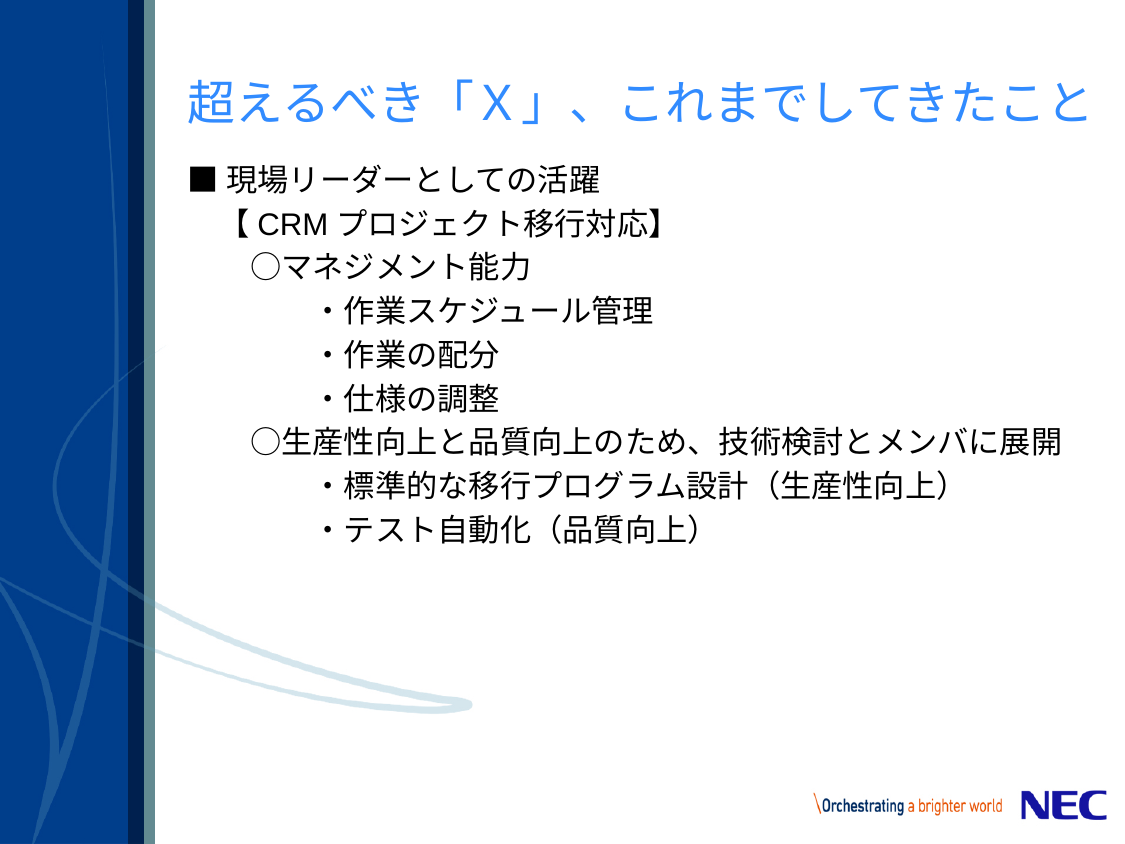

# 超えるべき「Ｘ」、これまでしてきたこと
■現場リーダーとしての活躍
　【CRMプロジェクト移行対応】
　　○マネジメント能力
　　　　・作業スケジュール管理
　　　　・作業の配分
　　　　・仕様の調整
　　○生産性向上と品質向上のため、技術検討とメンバに展開
　　　　・標準的な移行プログラム設計（生産性向上）
　　　　・テスト自動化（品質向上）